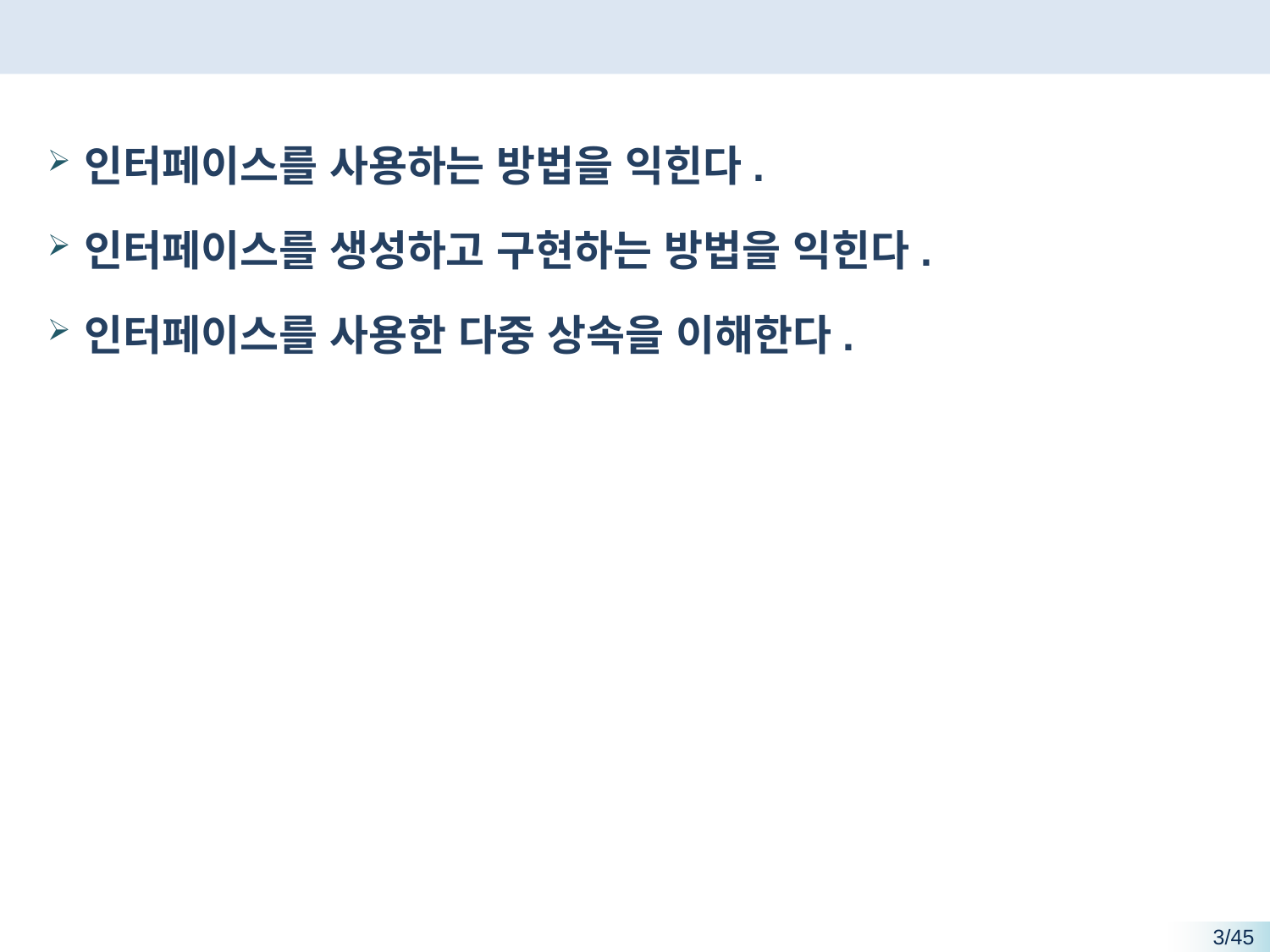

#
인터페이스를 사용하는 방법을 익힌다.
인터페이스를 생성하고 구현하는 방법을 익힌다.
인터페이스를 사용한 다중 상속을 이해한다.